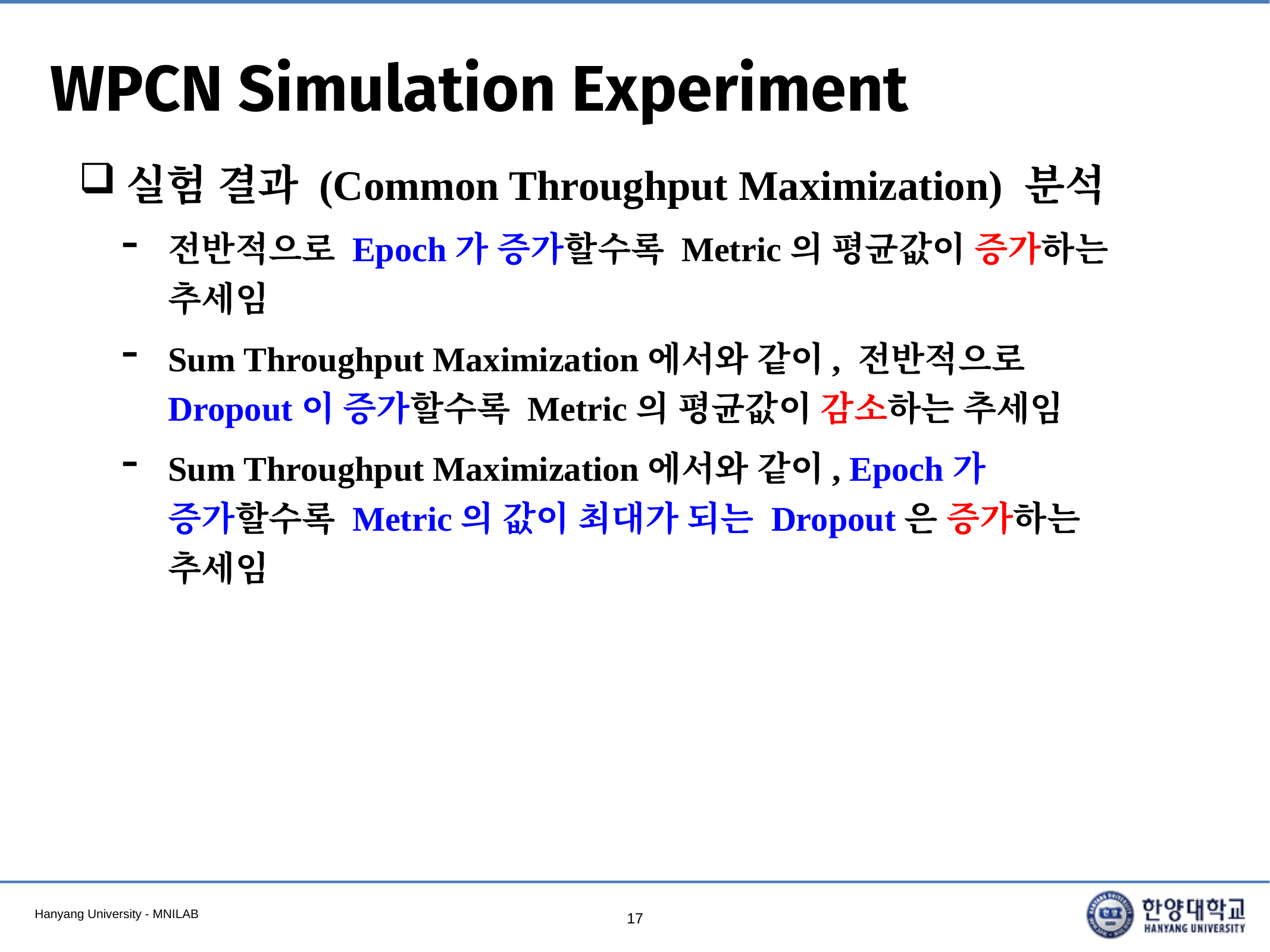

# WPCN Simulation Experiment
실험 결과 (Common Throughput Maximization) 분석
전반적으로 Epoch가 증가할수록 Metric의 평균값이 증가하는 추세임
Sum Throughput Maximization에서와 같이, 전반적으로 Dropout이 증가할수록 Metric의 평균값이 감소하는 추세임
Sum Throughput Maximization에서와 같이, Epoch가 증가할수록 Metric의 값이 최대가 되는 Dropout은 증가하는 추세임
17